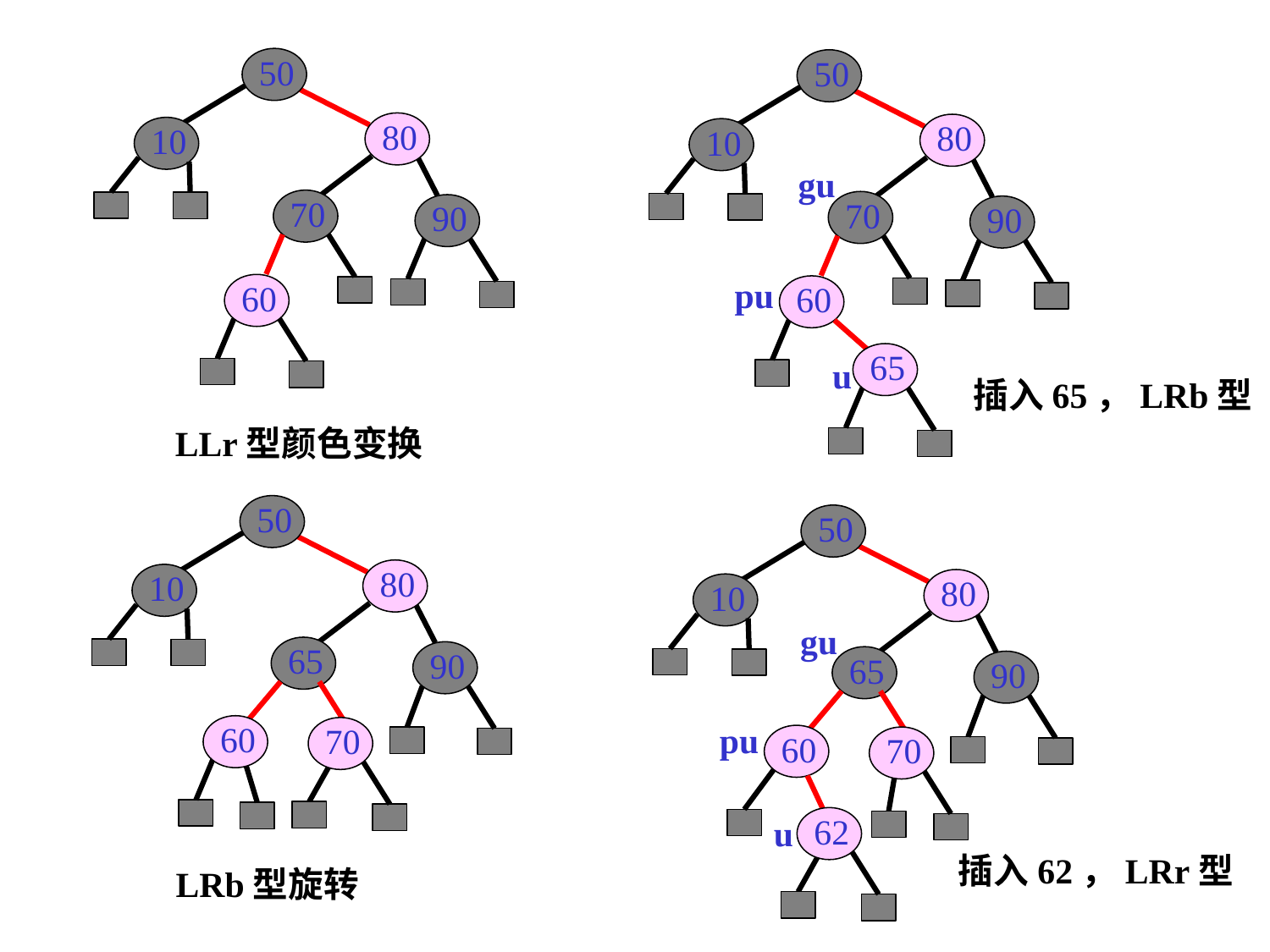

50

80

10

70

90

60

LLr型颜色变换
50

80

10

gu
70

90

pu
60

65

u

插入65，LRb型

50

80

10

65

90

60

70

LRb型旋转
50

80

10

gu
65

90

pu
60

70

62

u

插入62，LRr型